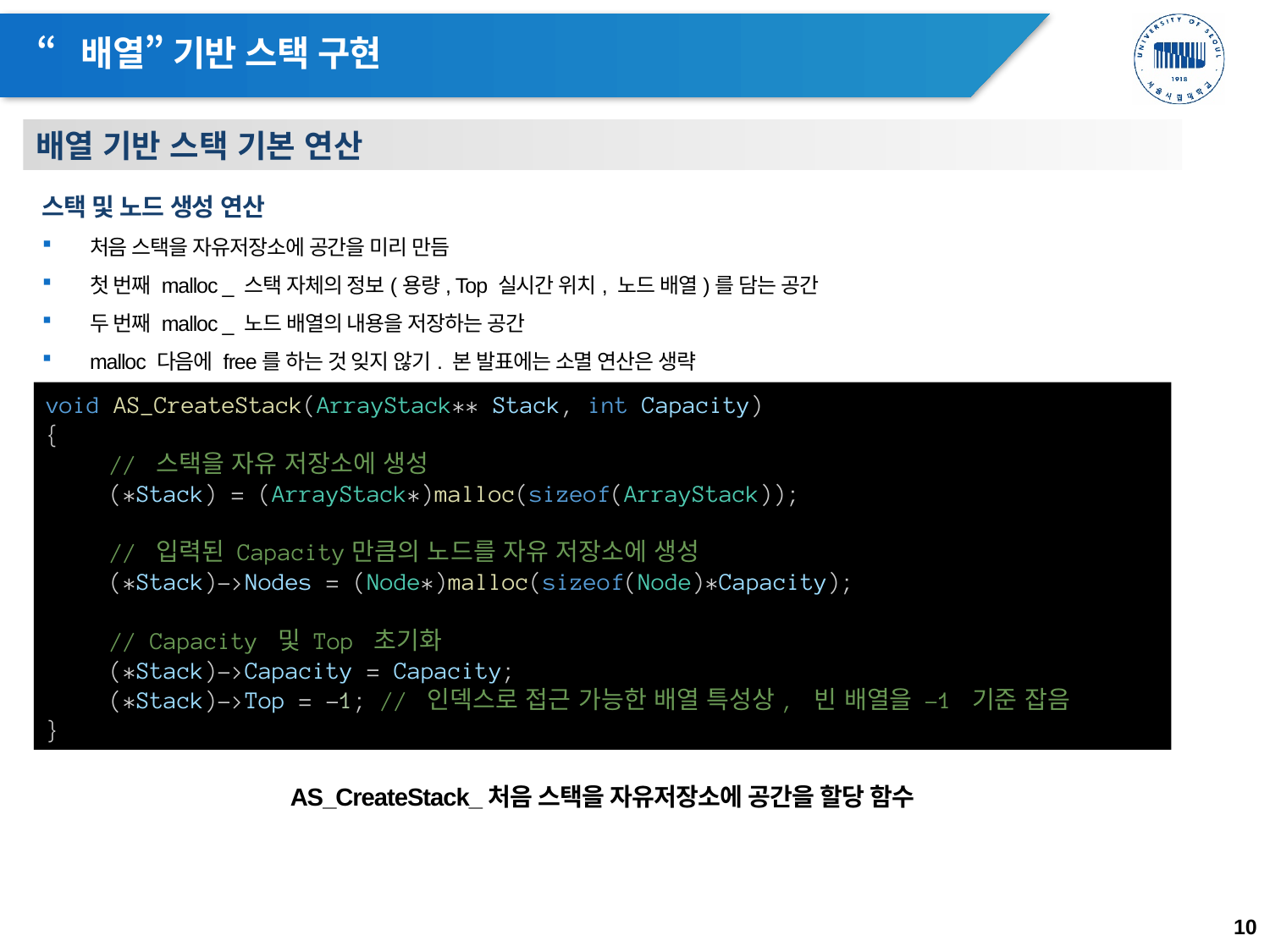

# “배열” 기반 스택 구현
배열 기반 스택 기본 연산
스택 및 노드 생성 연산
처음 스택을 자유저장소에 공간을 미리 만듬
첫 번째 malloc _ 스택 자체의 정보(용량, Top 실시간 위치, 노드 배열)를 담는 공간
두 번째 malloc _ 노드 배열의 내용을 저장하는 공간
malloc 다음에 free를 하는 것 잊지 않기. 본 발표에는 소멸 연산은 생략

void AS_CreateStack(ArrayStack** Stack, int Capacity)
{
// 스택을 자유 저장소에 생성
(*Stack) = (ArrayStack*)malloc(sizeof(ArrayStack));
// 입력된 Capacity만큼의 노드를 자유 저장소에 생성
(*Stack)->Nodes = (Node*)malloc(sizeof(Node)*Capacity);
// Capacity 및 Top 초기화
(*Stack)->Capacity = Capacity;
(*Stack)->Top = -1; // 인덱스로 접근 가능한 배열 특성상, 빈 배열을 -1 기준 잡음
}
AS_CreateStack_처음 스택을 자유저장소에 공간을 할당 함수
10